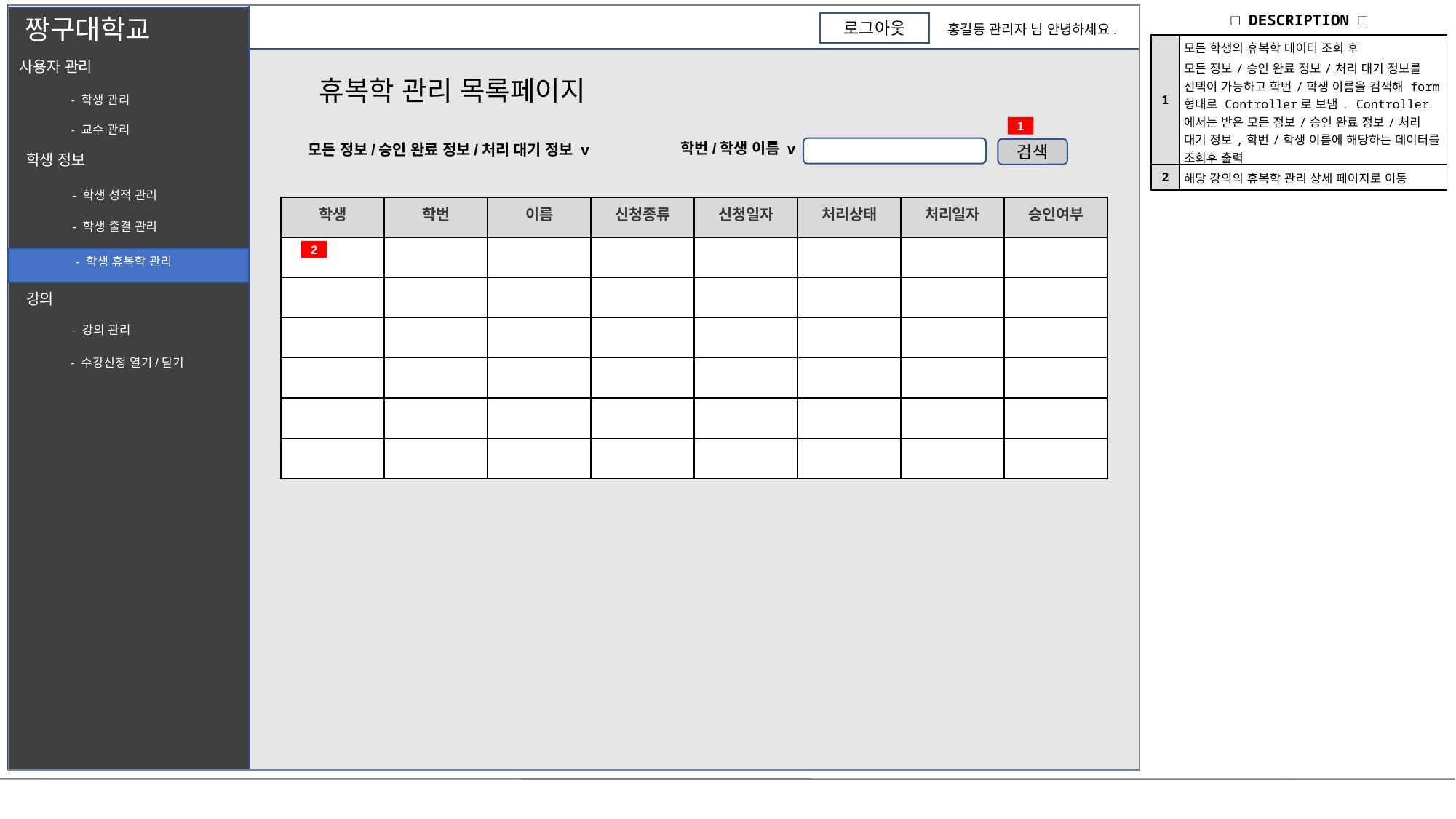

| □ DESCRIPTION □ |  |
| --- | --- |
| 1 | 모든 학생의 휴복학 데이터 조회 후 모든 정보/승인 완료 정보/처리 대기 정보를 선택이 가능하고 학번/학생 이름을 검색해 form 형태로 Controller로 보냄. Controller에서는 받은 모든 정보/승인 완료 정보/처리 대기 정보,학번/학생 이름에 해당하는 데이터를 조회후 출력 |
| 2 | 해당 강의의 휴복학 관리 상세 페이지로 이동 |

짱구대학교
로그아웃
홍길동 관리자 님 안녕하세요.
사용자 관리
휴복학 관리 목록페이지
- 학생 관리
- 교수 관리
1
학번/학생 이름 v
모든 정보/승인 완료 정보/처리 대기 정보 v

검색
학생 정보
- 학생 성적 관리
| 학생 | 학번 | 이름 | 신청종류 | 신청일자 | 처리상태 | 처리일자 | 승인여부 |
| --- | --- | --- | --- | --- | --- | --- | --- |
|  |  |  |  |  |  |  |  |
|  |  |  |  |  |  |  |  |
|  |  |  |  |  |  |  |  |
|  |  |  |  |  |  |  |  |
|  |  |  |  |  |  |  |  |
|  |  |  |  |  |  |  |  |
- 학생 출결 관리
2

- 학생 휴복학 관리
강의
- 강의 관리
- 수강신청 열기/닫기